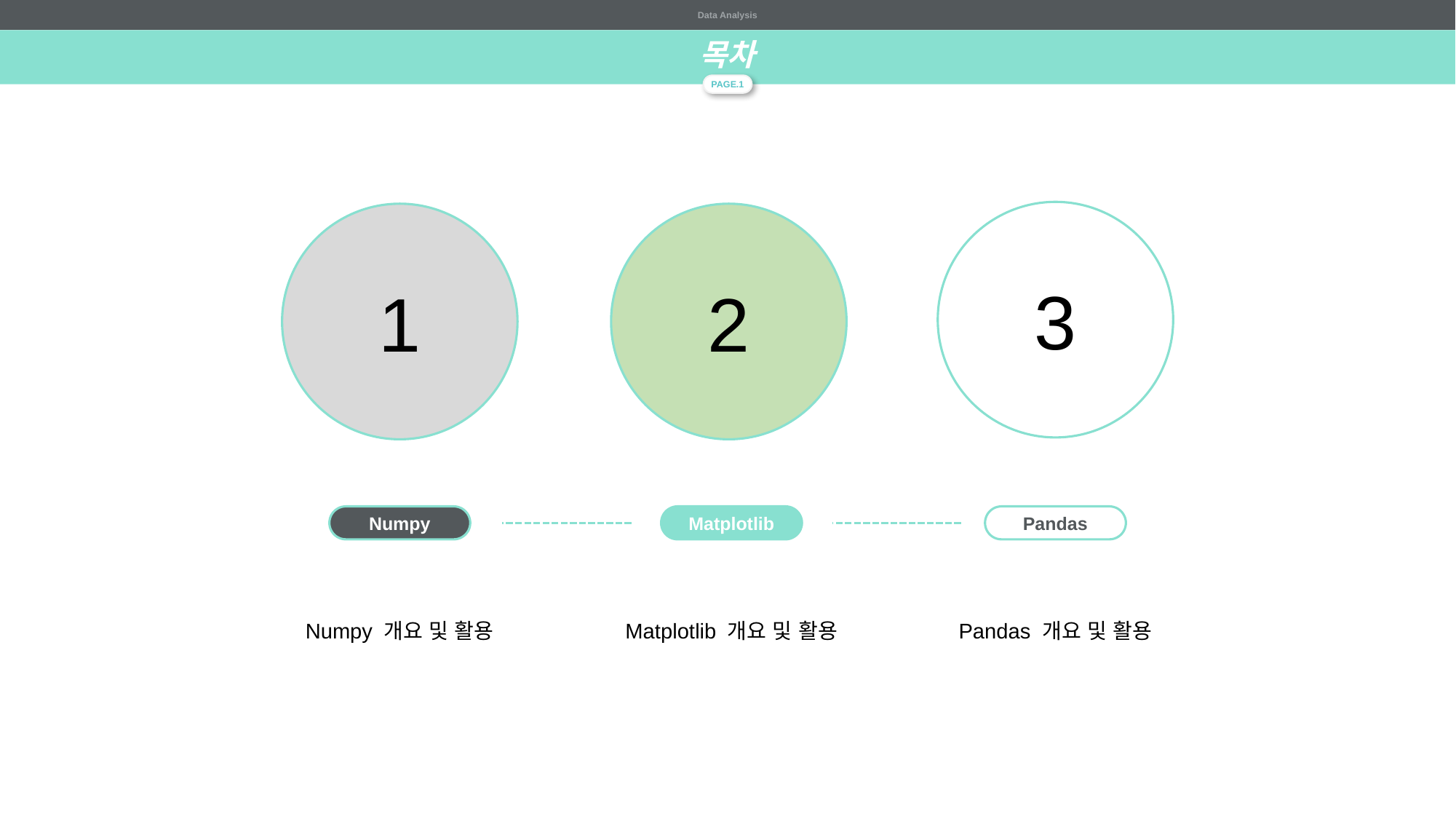

Data Analysis
목차
PAGE.1
3
1
2
Numpy
Matplotlib
Pandas
Numpy 개요 및 활용
Matplotlib 개요 및 활용
Pandas 개요 및 활용